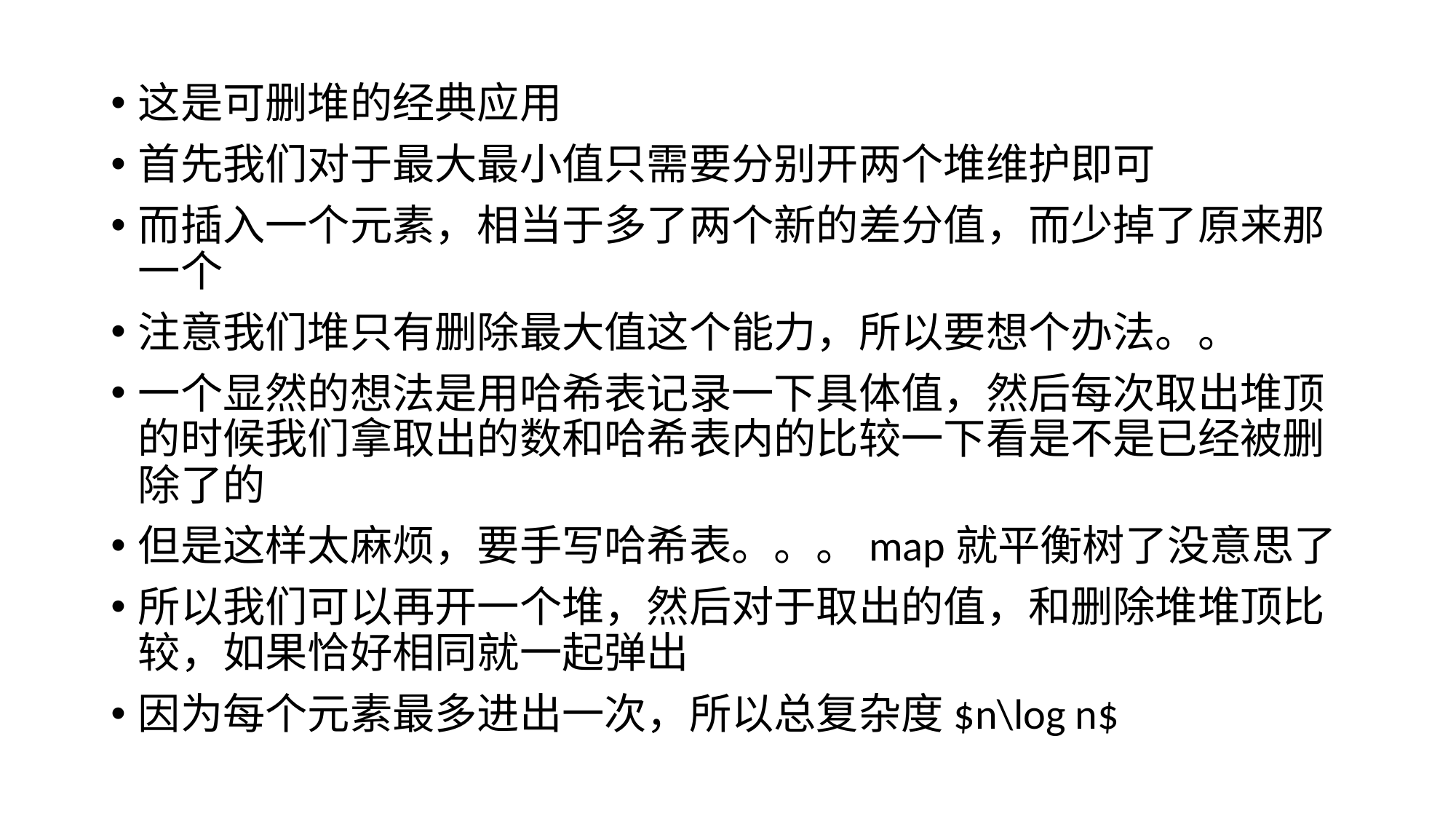

这是可删堆的经典应用
首先我们对于最大最小值只需要分别开两个堆维护即可
而插入一个元素，相当于多了两个新的差分值，而少掉了原来那一个
注意我们堆只有删除最大值这个能力，所以要想个办法。。
一个显然的想法是用哈希表记录一下具体值，然后每次取出堆顶的时候我们拿取出的数和哈希表内的比较一下看是不是已经被删除了的
但是这样太麻烦，要手写哈希表。。。map就平衡树了没意思了
所以我们可以再开一个堆，然后对于取出的值，和删除堆堆顶比较，如果恰好相同就一起弹出
因为每个元素最多进出一次，所以总复杂度$n\log n$